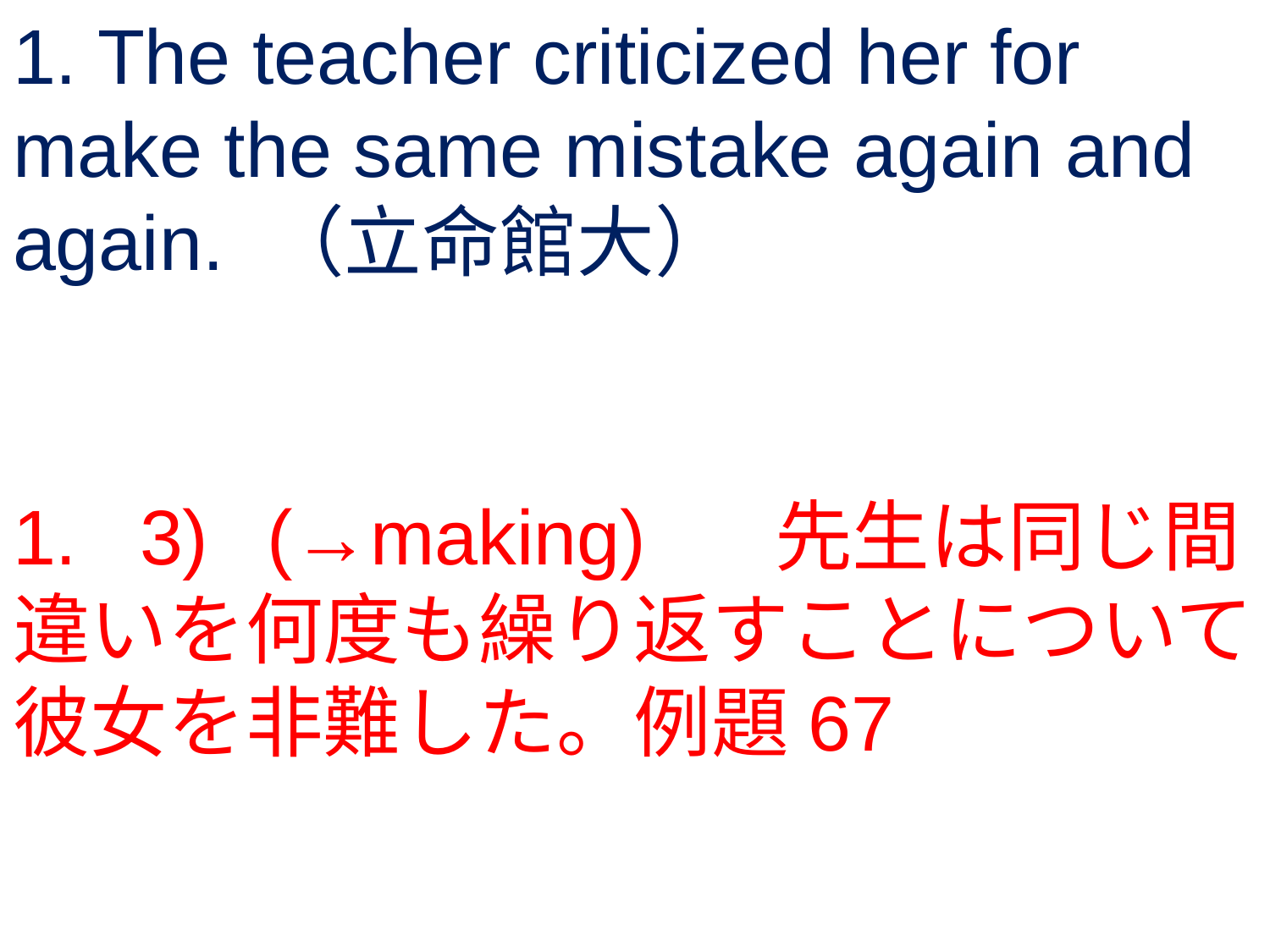

# 1. The teacher criticized her for make the same mistake again and again.	（立命館大）
1.	3) 	(→making)		先生は同じ間違いを何度も繰り返すことについて彼女を非難した。例題67